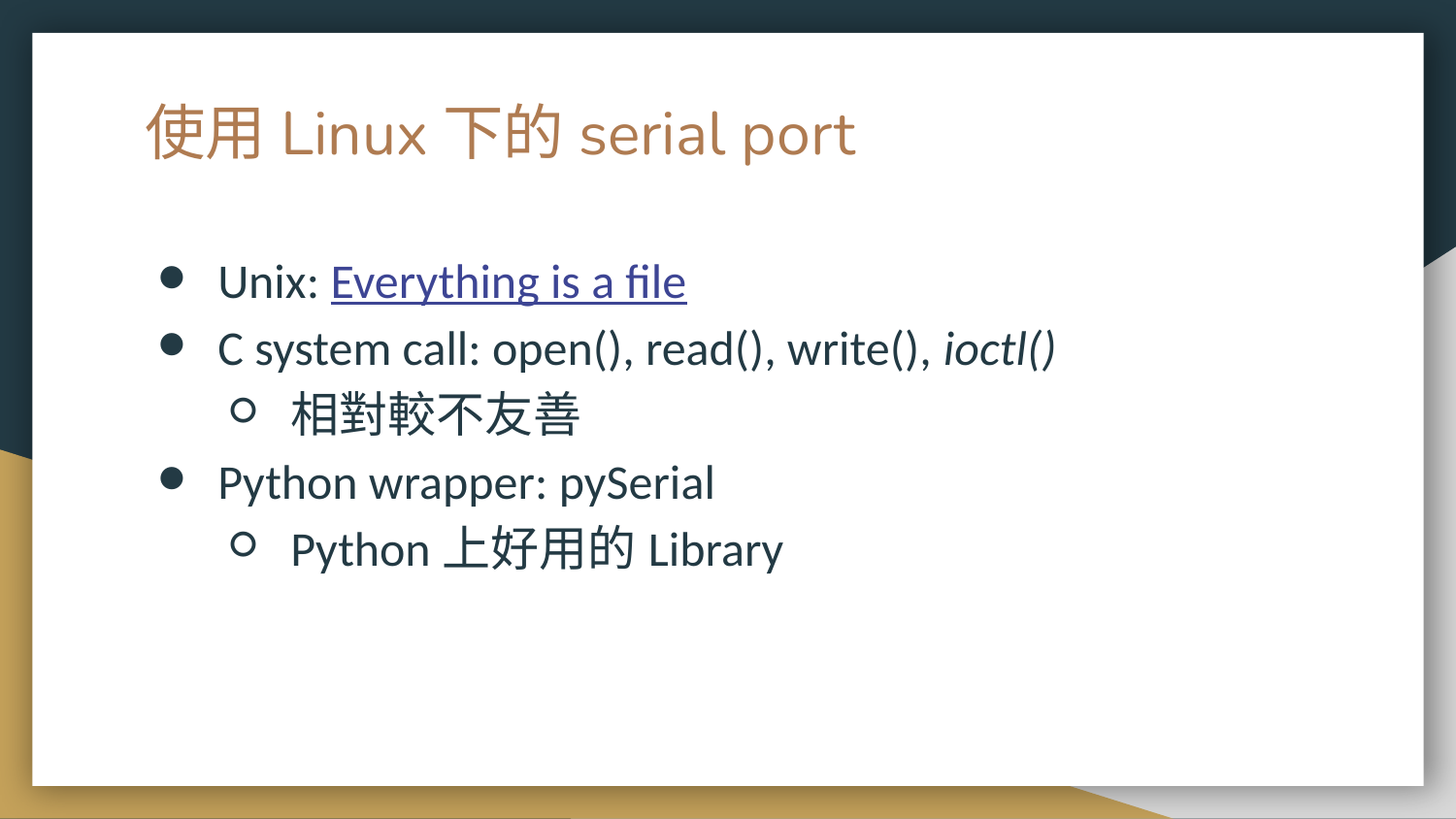

# 使用Linux下的serial port
Unix: Everything is a file
C system call: open(), read(), write(), ioctl()
相對較不友善
Python wrapper: pySerial
Python上好用的Library